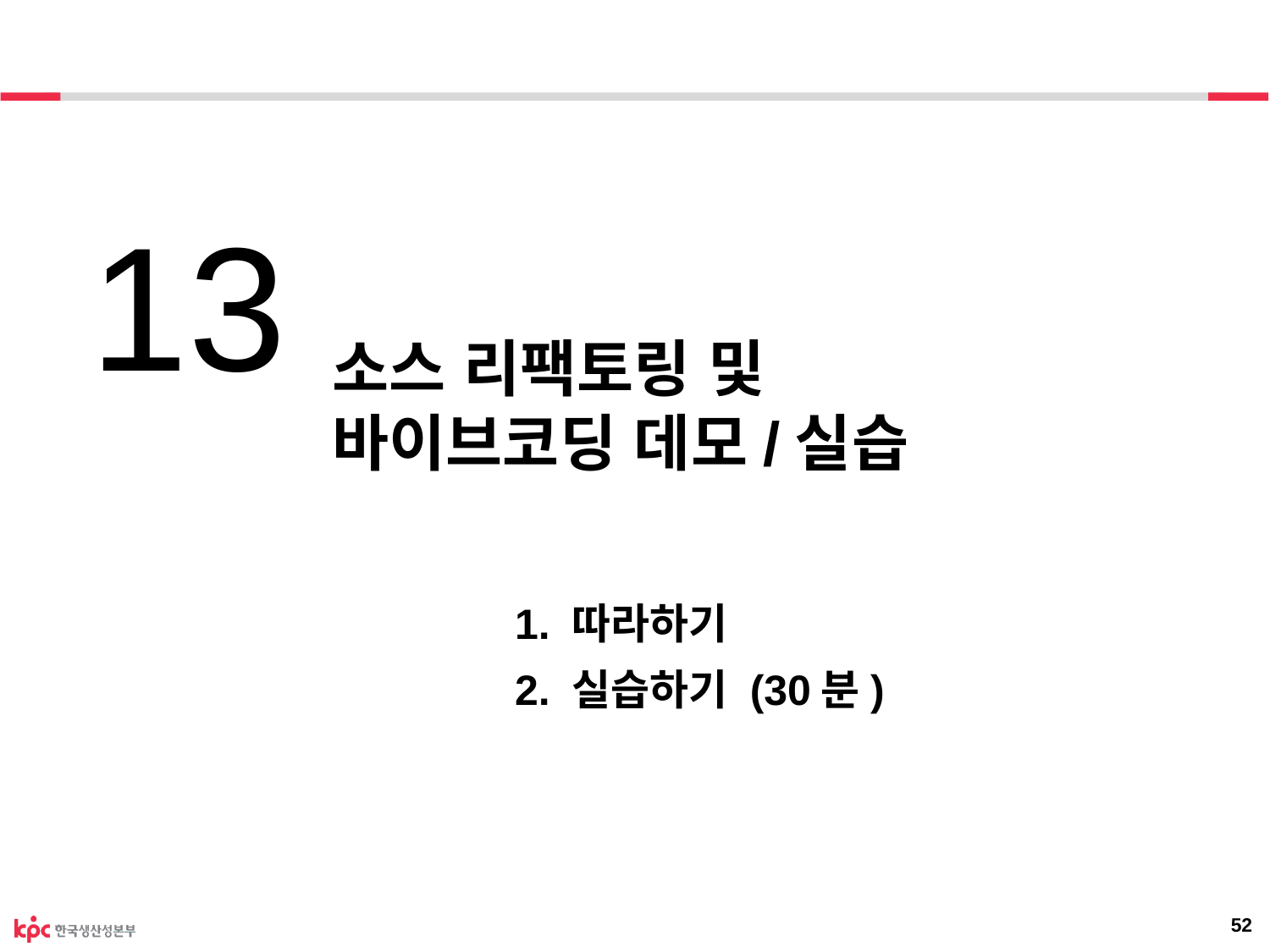

13
소스 리팩토링 및
바이브코딩 데모/실습
    1. 따라하기
    2. 실습하기 (30분)